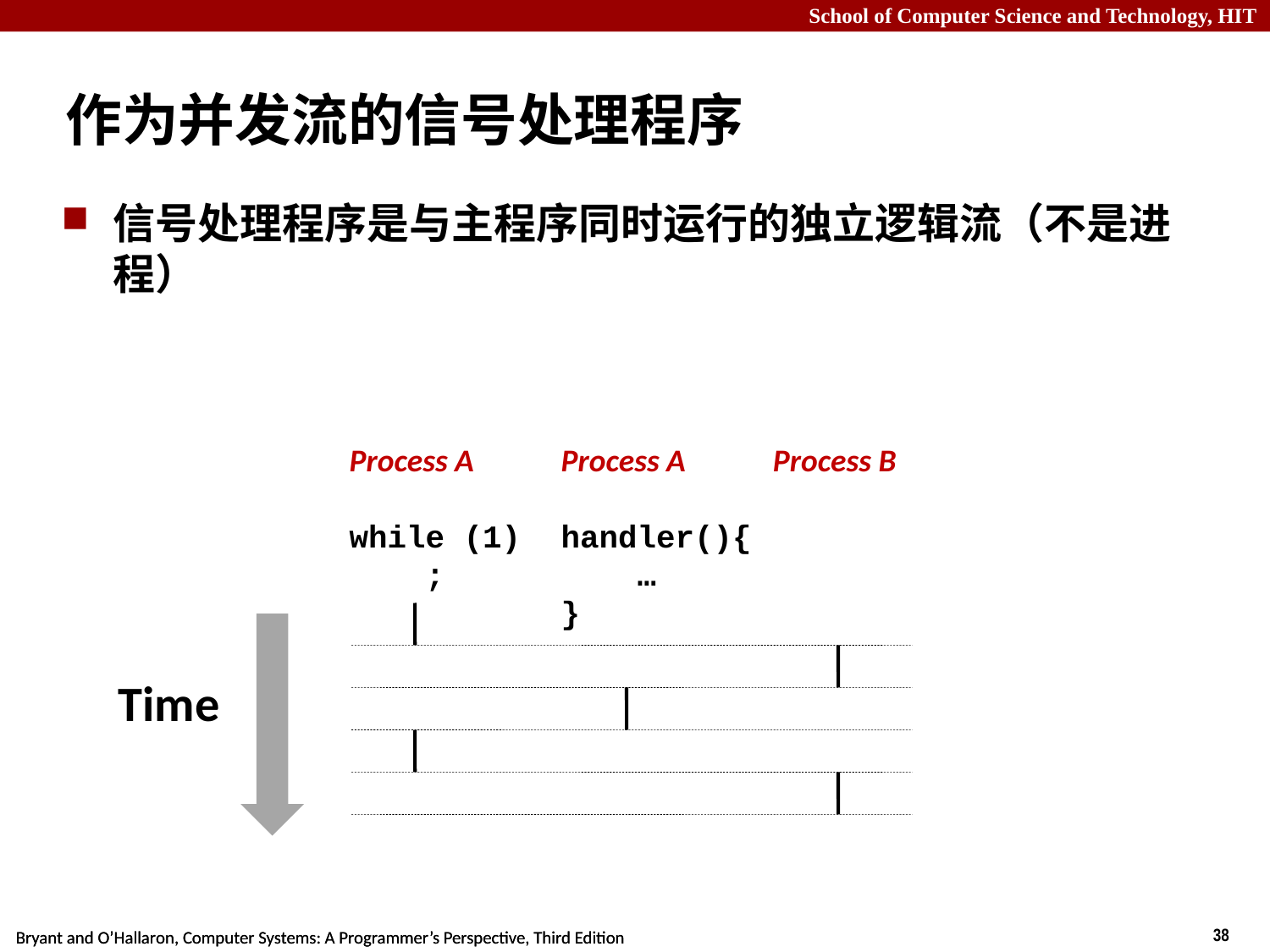

# 作为并发流的信号处理程序
信号处理程序是与主程序同时运行的独立逻辑流（不是进程）
Process A

while (1)
    ;
Process A

handler(){
    …
}
Process B

Time